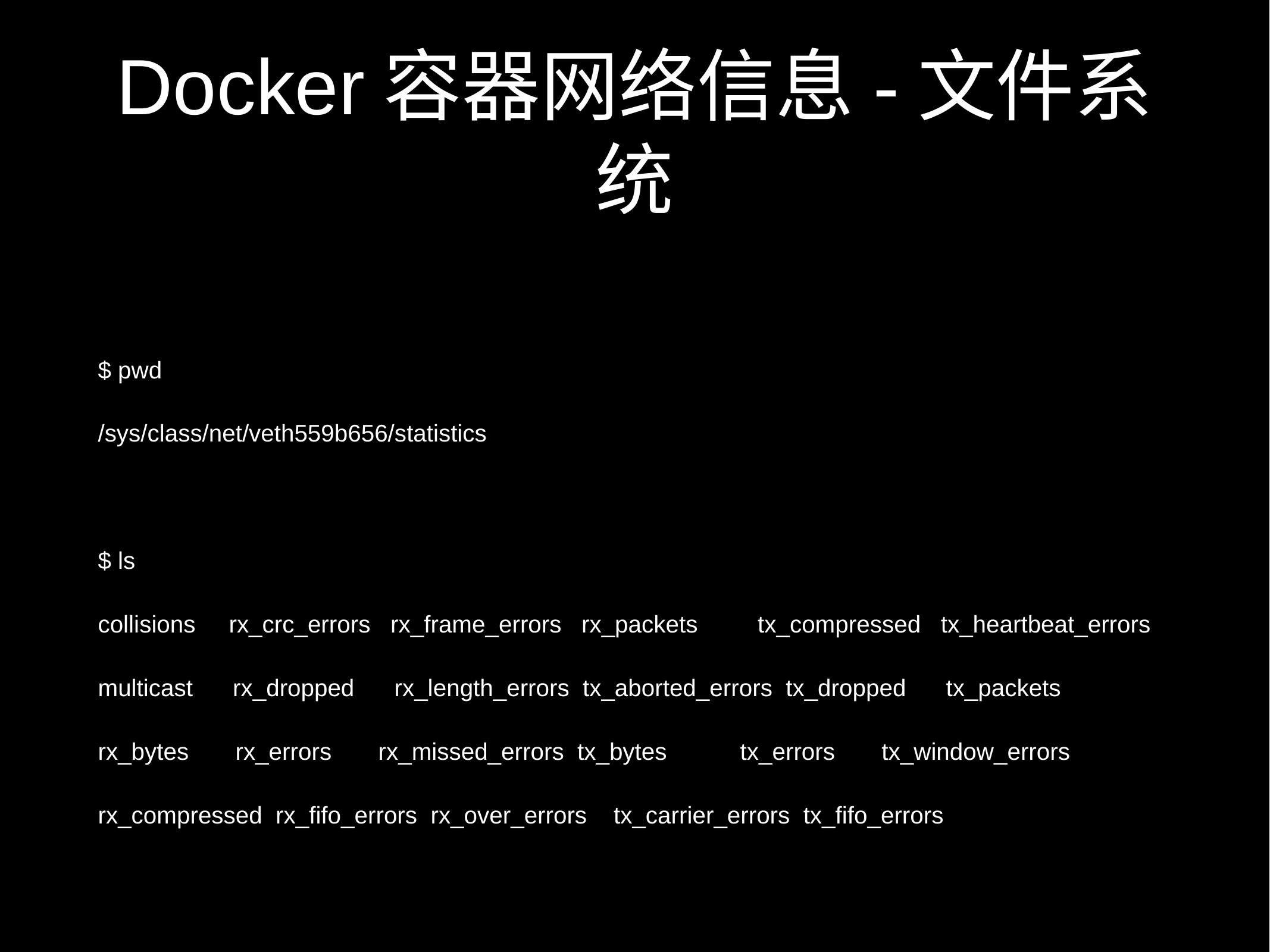

# Docker容器网络信息-文件系统

$ pwd
/sys/class/net/veth559b656/statistics

$ ls
collisions     rx_crc_errors   rx_frame_errors   rx_packets         tx_compressed   tx_heartbeat_errors
multicast      rx_dropped      rx_length_errors  tx_aborted_errors  tx_dropped      tx_packets
rx_bytes       rx_errors       rx_missed_errors  tx_bytes           tx_errors       tx_window_errors
rx_compressed  rx_fifo_errors  rx_over_errors    tx_carrier_errors  tx_fifo_errors